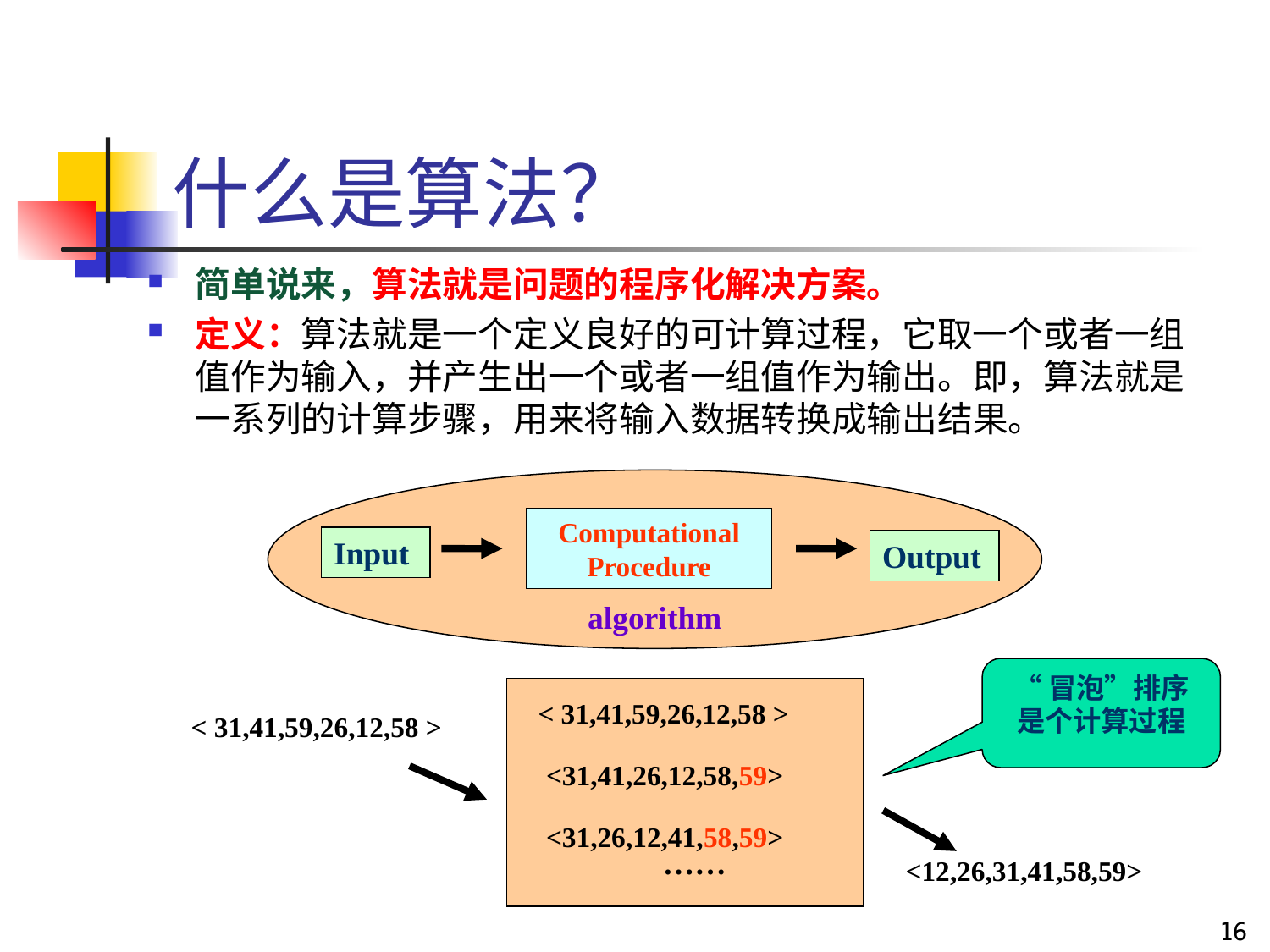

# 什么是算法？
简单说来，算法就是问题的程序化解决方案。
定义：算法就是一个定义良好的可计算过程，它取一个或者一组值作为输入，并产生出一个或者一组值作为输出。即，算法就是一系列的计算步骤，用来将输入数据转换成输出结果。

algorithm
Computational Procedure
Input
Output

“冒泡”排序是个计算过程

< 31,41,59,26,12,58 >
< 31,41,59,26,12,58 >
<31,41,26,12,58,59>

<31,26,12,41,58,59>
……
<12,26,31,41,58,59>
16